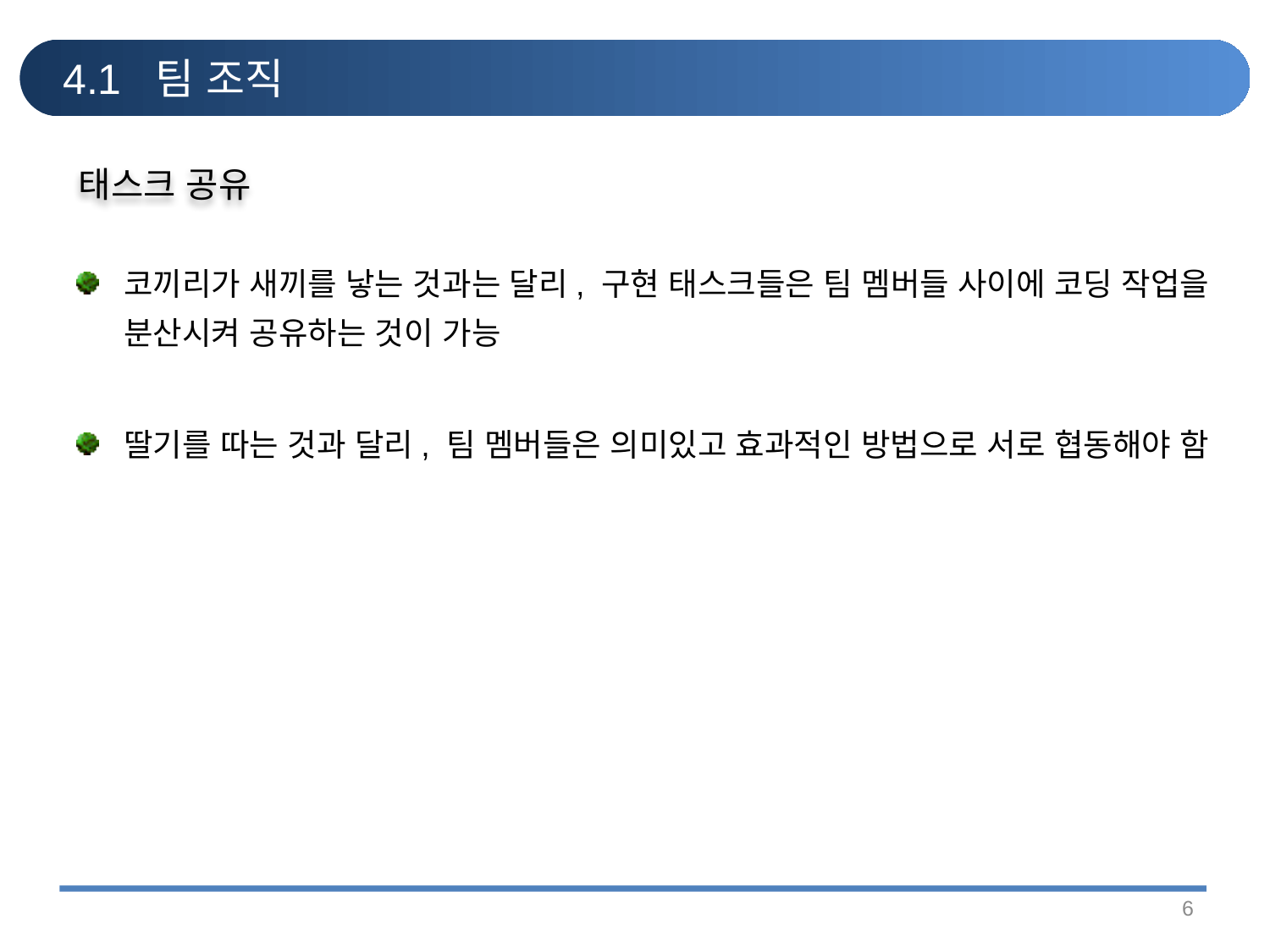

# 4.1  팀 조직
태스크 공유
코끼리가 새끼를 낳는 것과는 달리, 구현 태스크들은 팀 멤버들 사이에 코딩 작업을 분산시켜 공유하는 것이 가능

딸기를 따는 것과 달리, 팀 멤버들은 의미있고 효과적인 방법으로 서로 협동해야 함

6